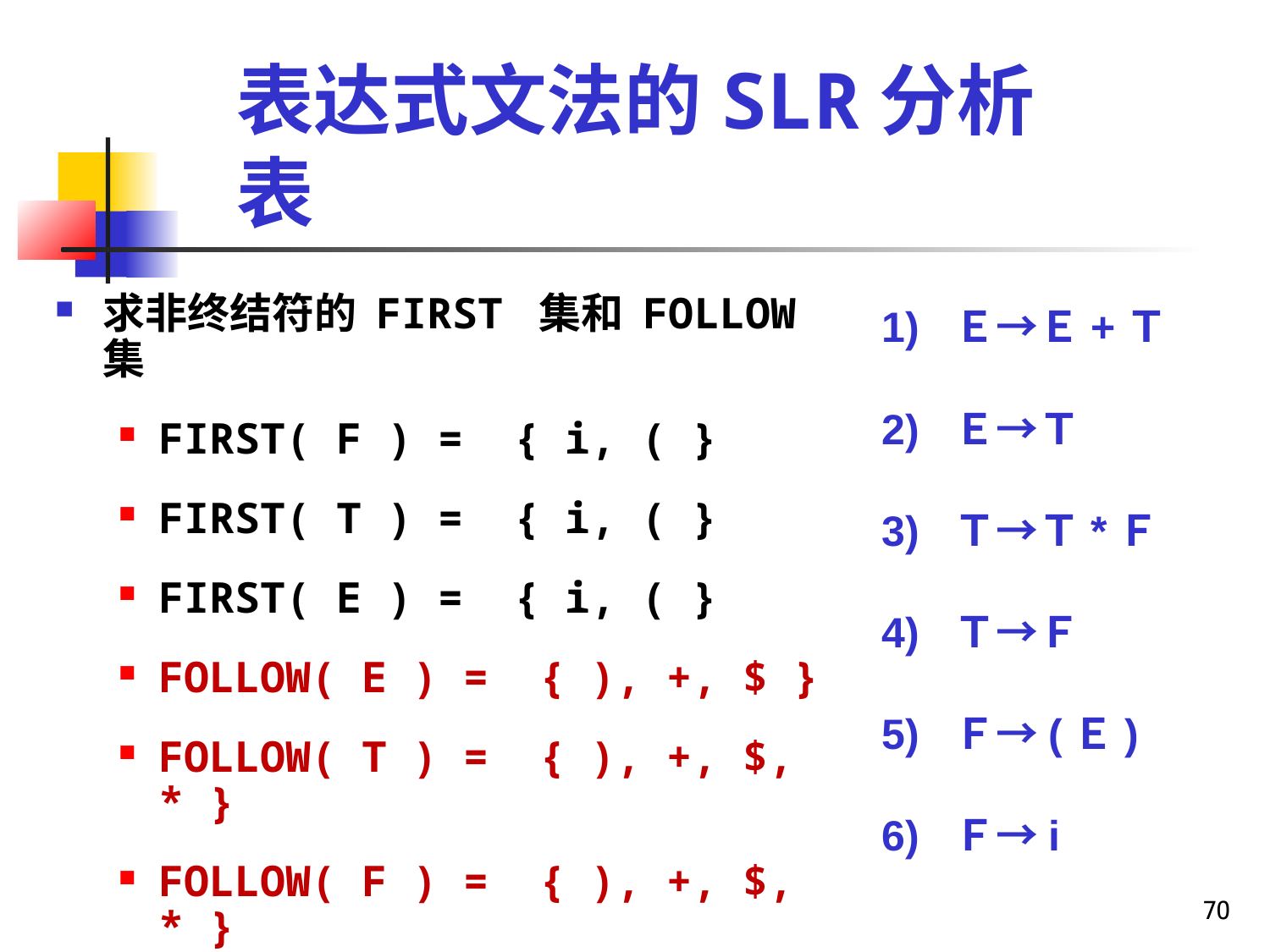

表达式文法的SLR分析表
 1)  Ｅ→Ｅ+Ｔ
 2)  Ｅ→Ｔ
 3)  Ｔ→Ｔ*Ｆ
 4)  Ｔ→Ｆ
 5)  Ｆ→(Ｅ)
 6)  Ｆ→i
求非终结符的 FIRST 集和 FOLLOW 集
FIRST( F ) =  { i, ( }
FIRST( T ) =  { i, ( }
FIRST( E ) =  { i, ( }
FOLLOW( E ) =  { ), +, $ }
FOLLOW( T ) =  { ), +, $, * }
FOLLOW( F ) =  { ), +, $, * }
70